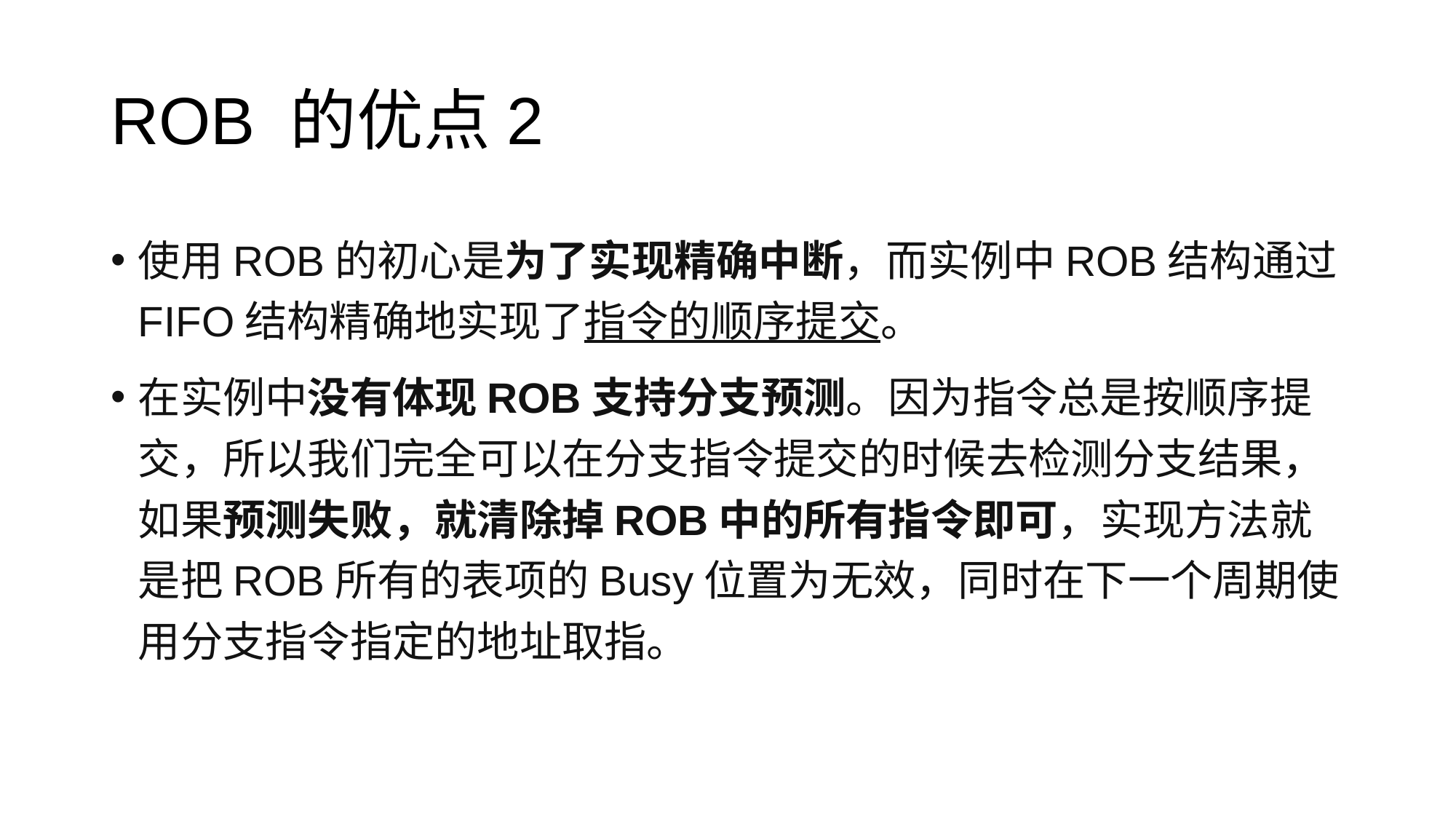

# ROB 的优点2
使用ROB的初心是为了实现精确中断，而实例中ROB结构通过FIFO结构精确地实现了指令的顺序提交。
在实例中没有体现ROB支持分支预测。因为指令总是按顺序提交，所以我们完全可以在分支指令提交的时候去检测分支结果，如果预测失败，就清除掉ROB中的所有指令即可，实现方法就是把ROB所有的表项的Busy位置为无效，同时在下一个周期使用分支指令指定的地址取指。